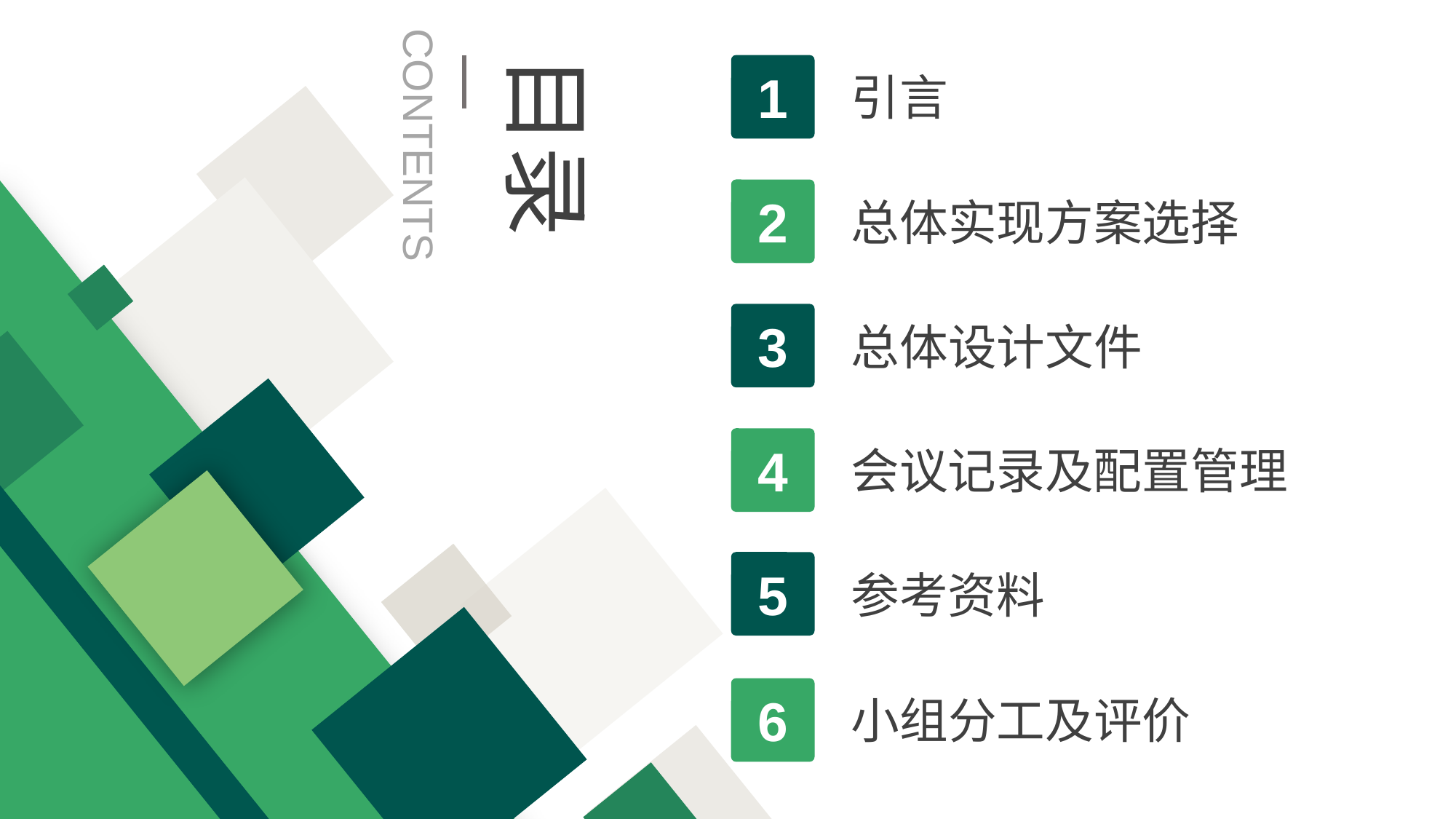

目录
1
引言
CONTENTS
2
总体实现方案选择
3
总体设计文件
4
会议记录及配置管理
5
参考资料
6
小组分工及评价